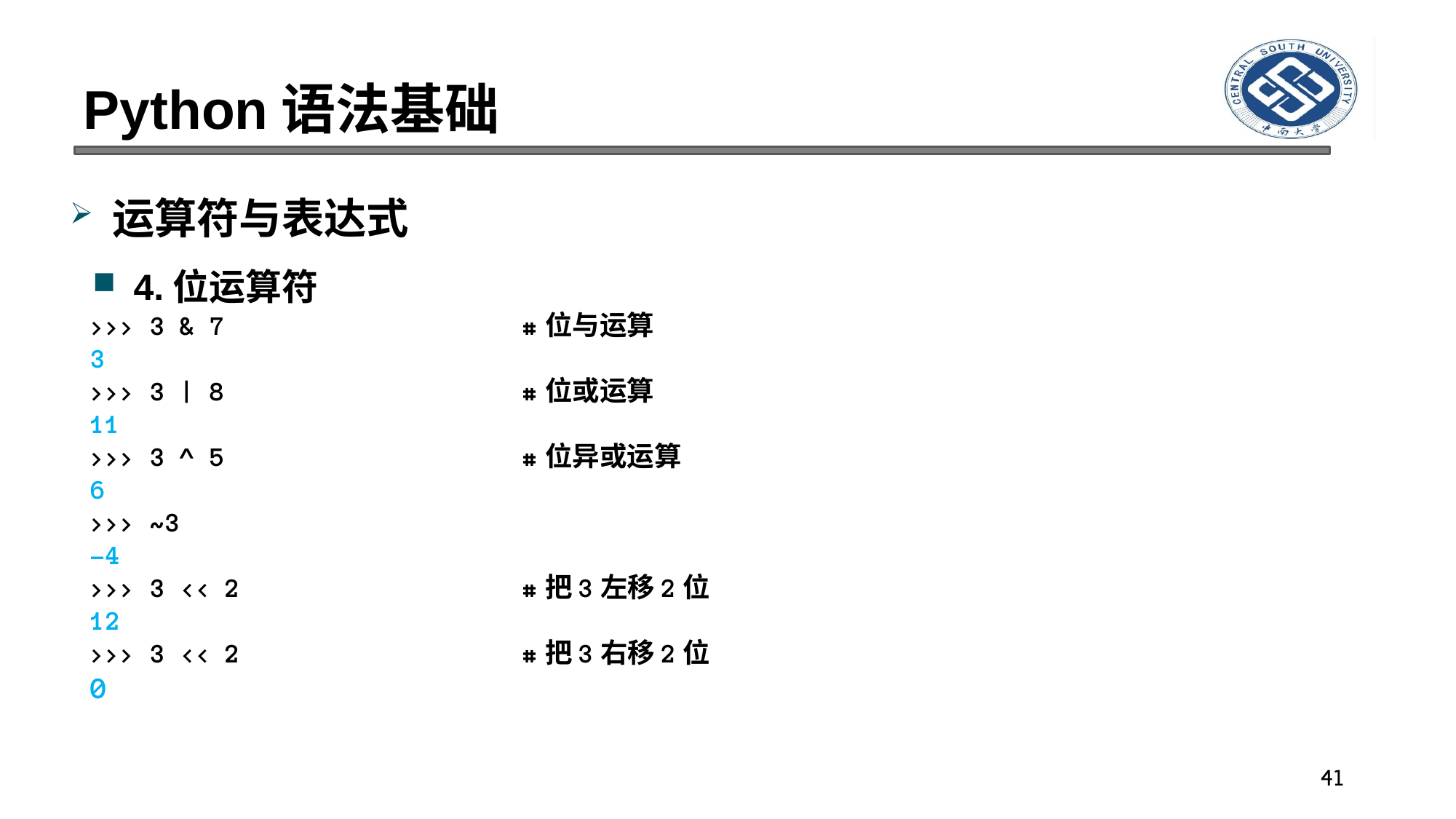

# Python语法基础
运算符与表达式
4.位运算符
>>> 3 & 7                    #位与运算
3
>>> 3 | 8                    #位或运算
11
>>> 3 ^ 5                    #位异或运算
6
>>> ~3
-4
>>> 3 << 2                   #把3左移2位
12
>>> 3 << 2                   #把3右移2位
0

41